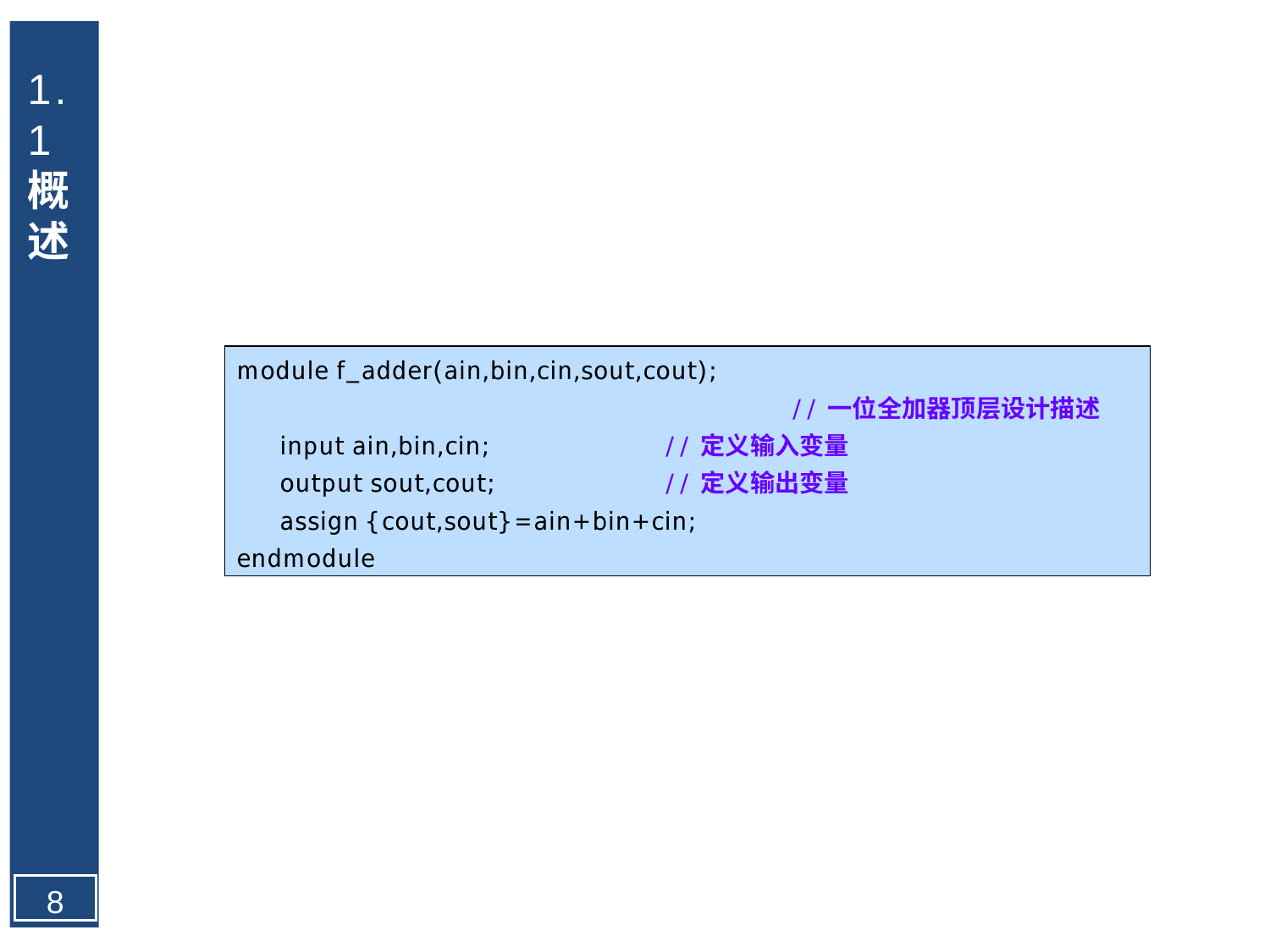

1.1  概述
module f_adder(ain,bin,cin,sout,cout);
					//一位全加器顶层设计描述
      input ain,bin,cin;		//定义输入变量
      output sout,cout;		//定义输出变量
      assign {cout,sout}=ain+bin+cin;
endmodule
8